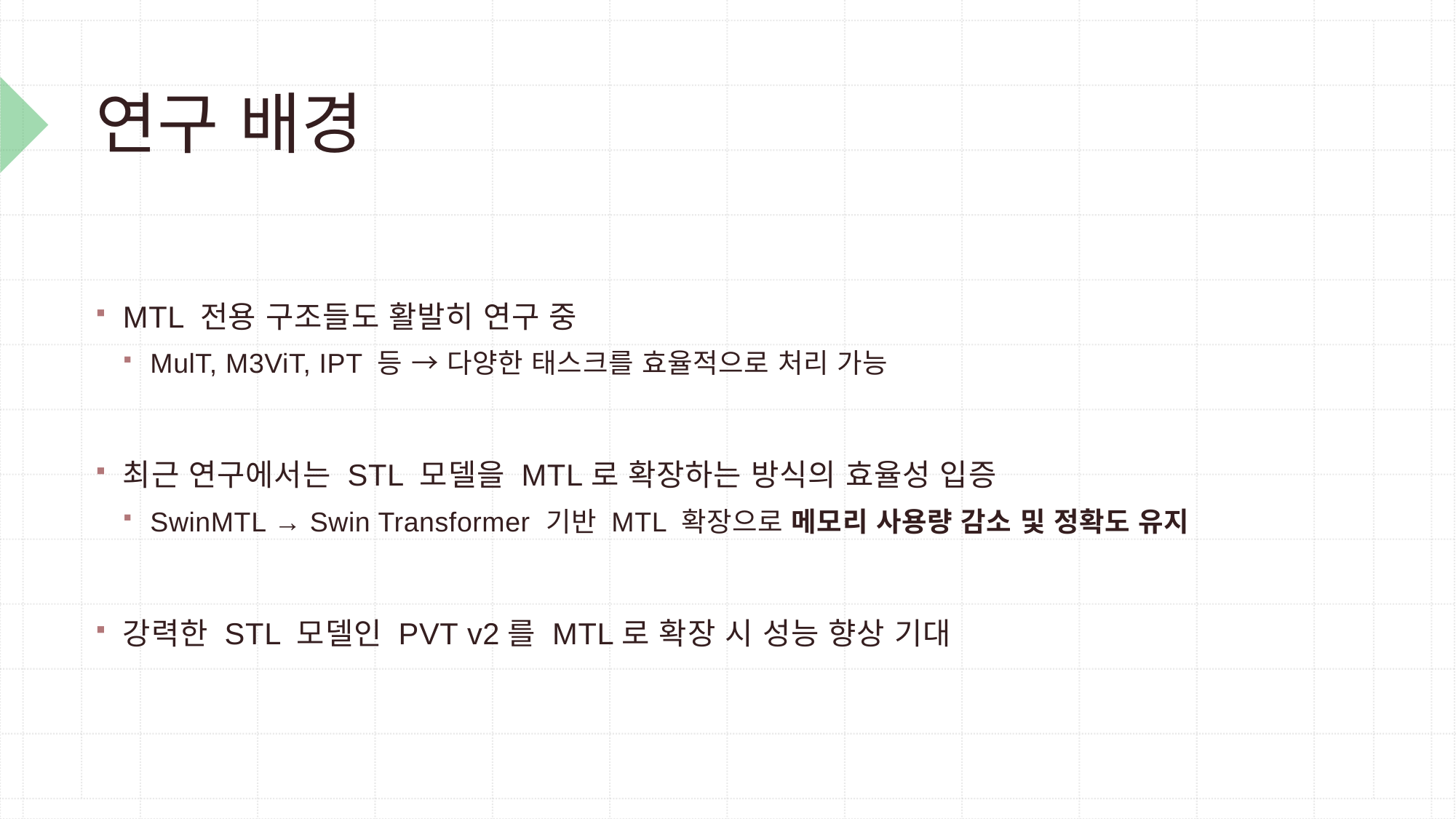

# 연구 배경
MTL 전용 구조들도 활발히 연구 중
MulT, M3ViT, IPT 등 → 다양한 태스크를 효율적으로 처리 가능

최근 연구에서는 STL 모델을 MTL로 확장하는 방식의 효율성 입증
SwinMTL → Swin Transformer 기반 MTL 확장으로 메모리 사용량 감소 및 정확도 유지

강력한 STL 모델인 PVT v2를 MTL로 확장 시 성능 향상 기대